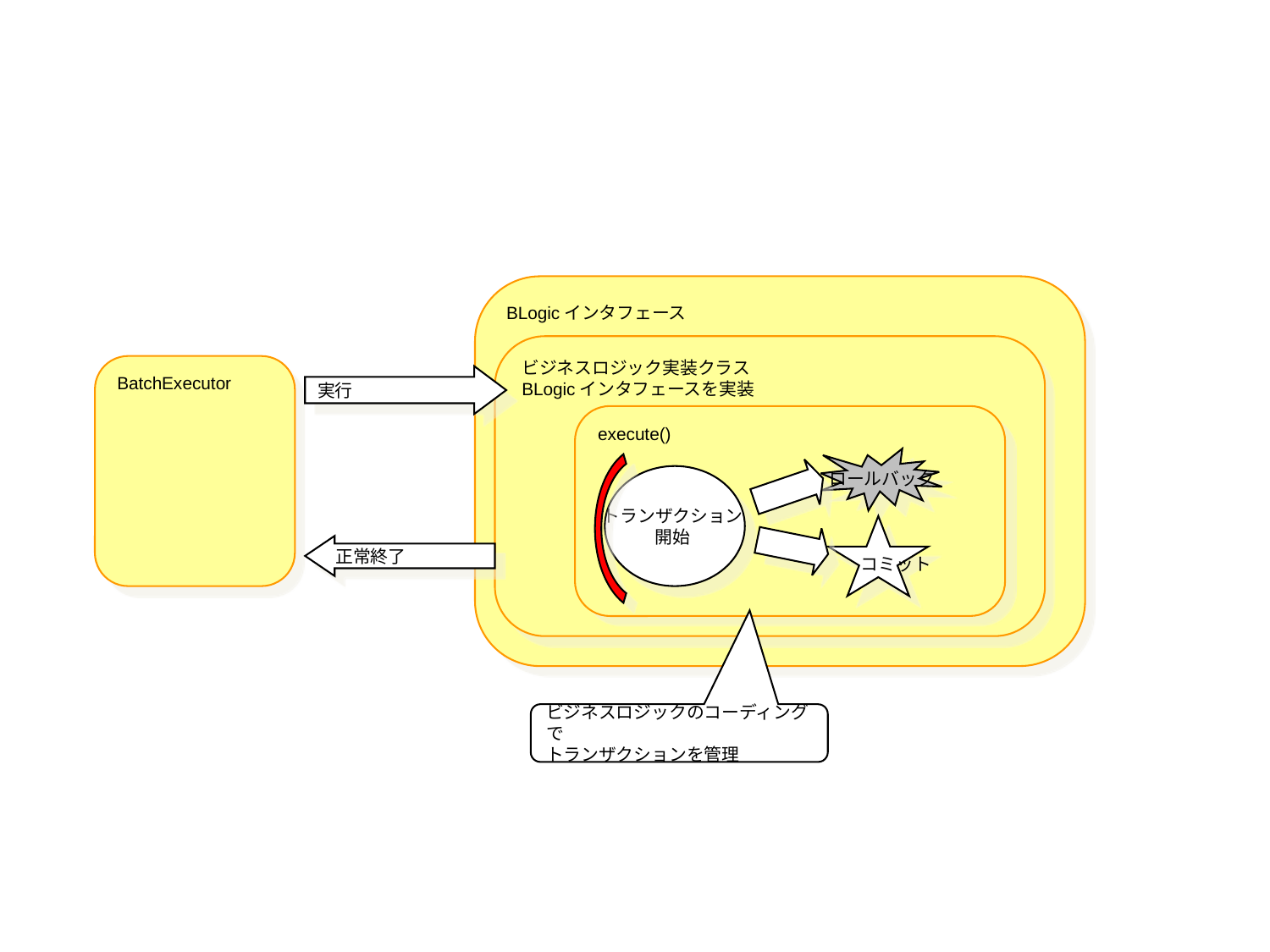

BLogicインタフェース
実行
ビジネスロジック実装クラス
BLogicインタフェースを実装
BatchExecutor
execute()

ロールバック
トランザクション
開始

正常終了
コミット
ビジネスロジックのコーディングで
トランザクションを管理